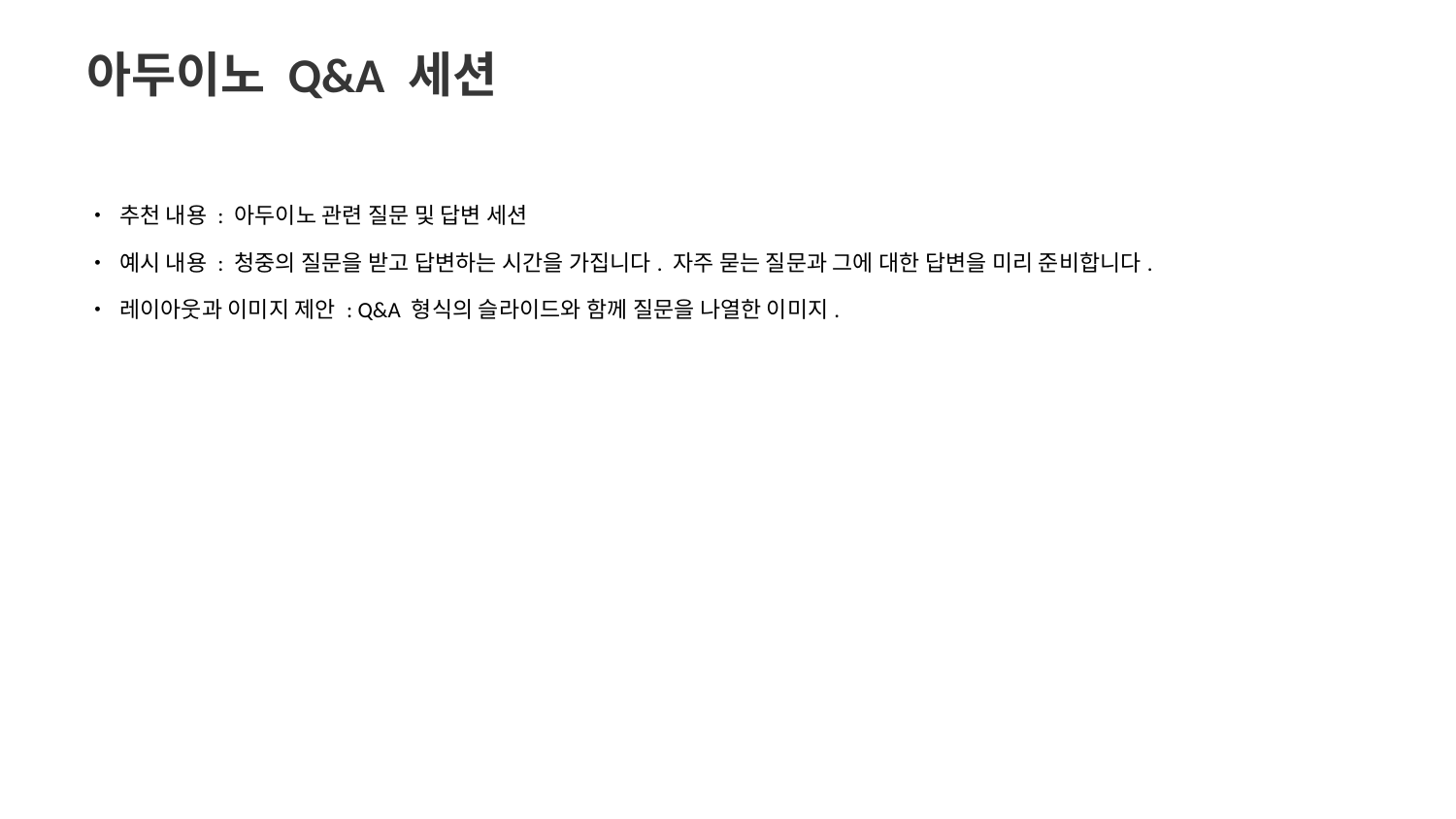

아두이노 Q&A 세션
• 추천 내용 : 아두이노 관련 질문 및 답변 세션
• 예시 내용 : 청중의 질문을 받고 답변하는 시간을 가집니다. 자주 묻는 질문과 그에 대한 답변을 미리 준비합니다.
• 레이아웃과 이미지 제안 : Q&A 형식의 슬라이드와 함께 질문을 나열한 이미지.